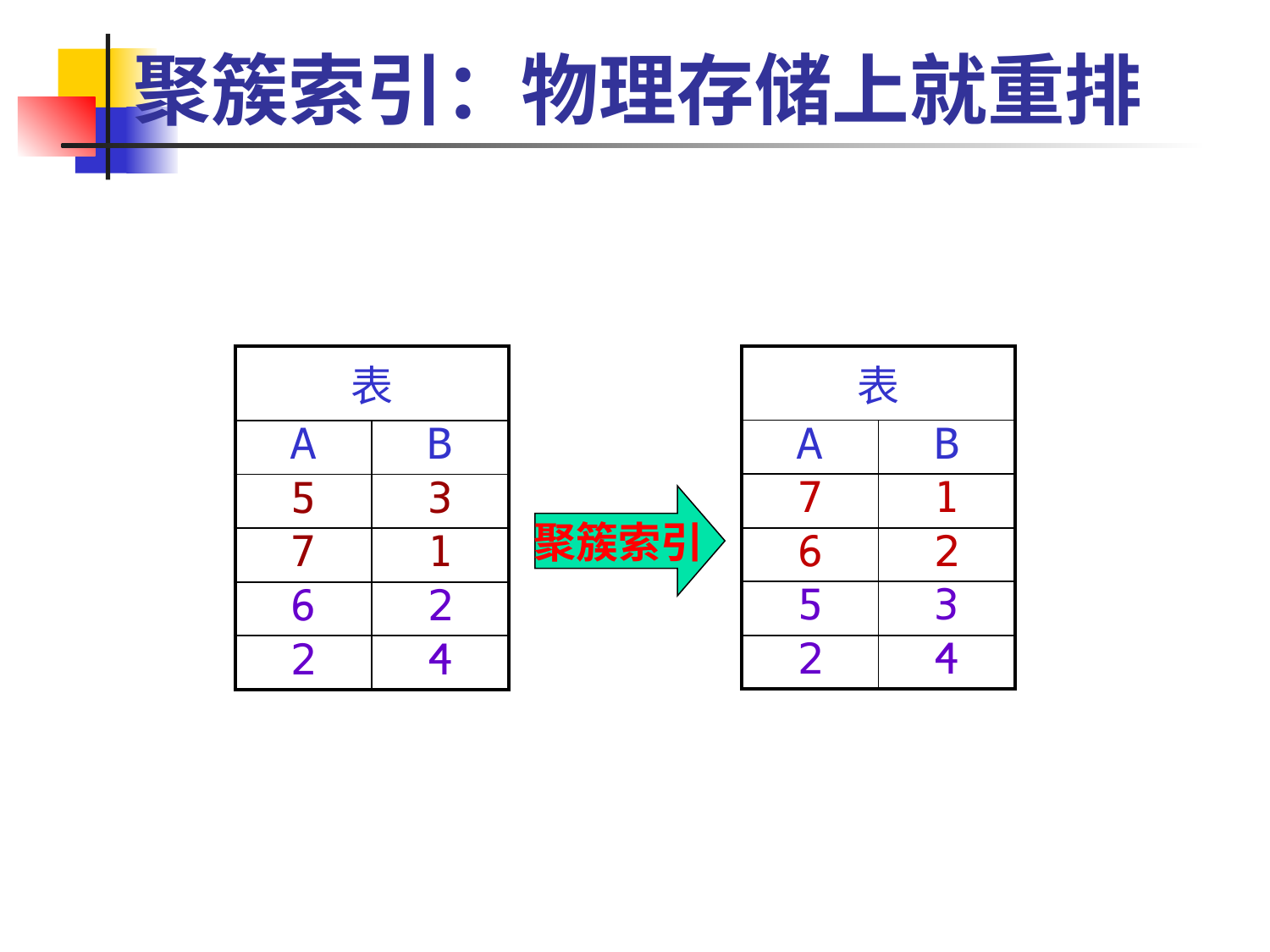

# 聚簇索引：物理存储上就重排
| 表 |  |
| --- | --- |
| A | B |
| 7 | 1 |
| 6 | 2 |
| 5 | 3 |
| 2 | 4 |
| 表 |  |
| --- | --- |
| A | B |
| 5 | 3 |
| 7 | 1 |
| 6 | 2 |
| 2 | 4 |
聚簇索引